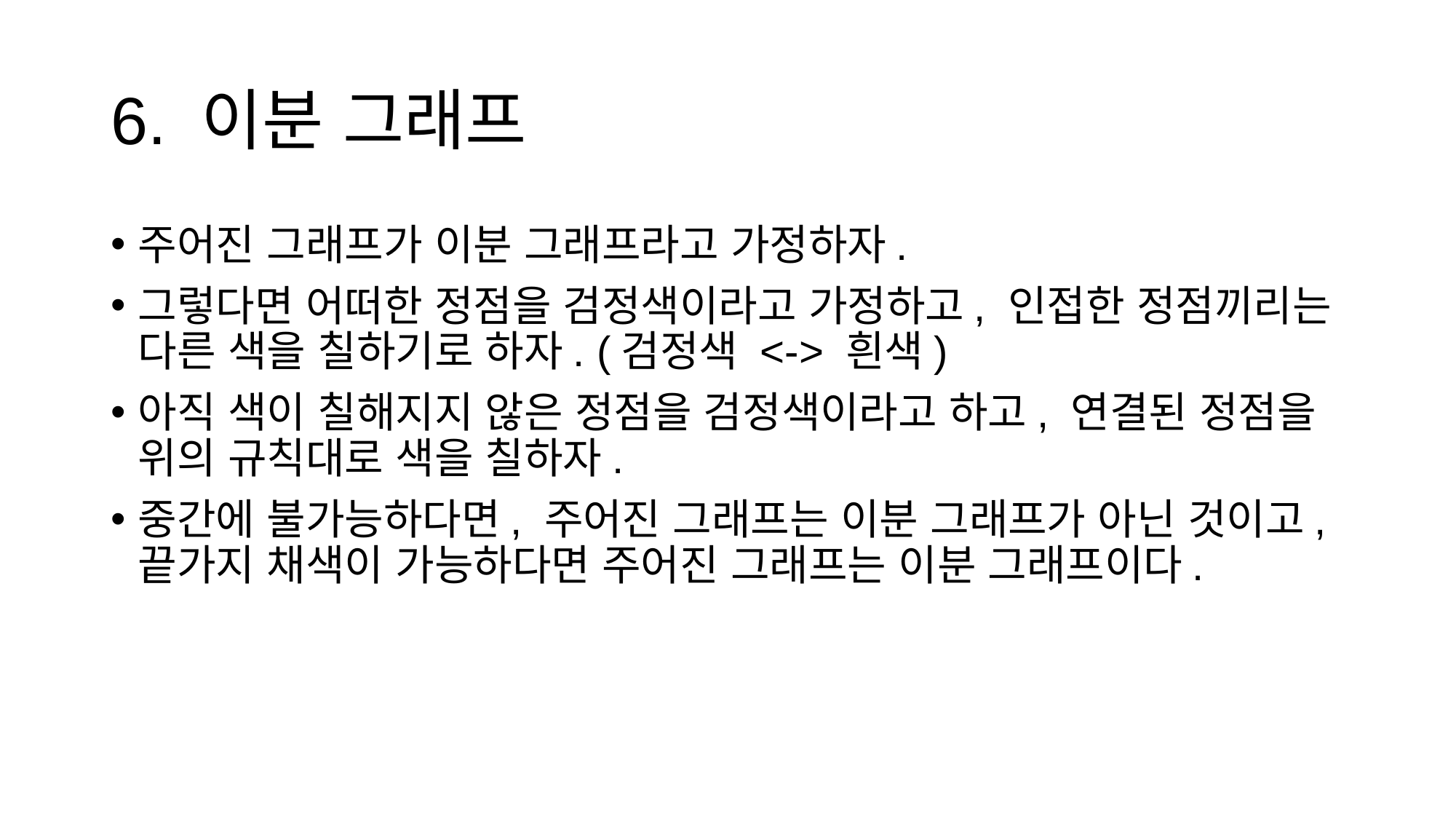

# 6. 이분 그래프
주어진 그래프가 이분 그래프라고 가정하자.
그렇다면 어떠한 정점을 검정색이라고 가정하고, 인접한 정점끼리는 다른 색을 칠하기로 하자. (검정색 <-> 흰색)
아직 색이 칠해지지 않은 정점을 검정색이라고 하고, 연결된 정점을 위의 규칙대로 색을 칠하자.
중간에 불가능하다면, 주어진 그래프는 이분 그래프가 아닌 것이고, 끝가지 채색이 가능하다면 주어진 그래프는 이분 그래프이다.